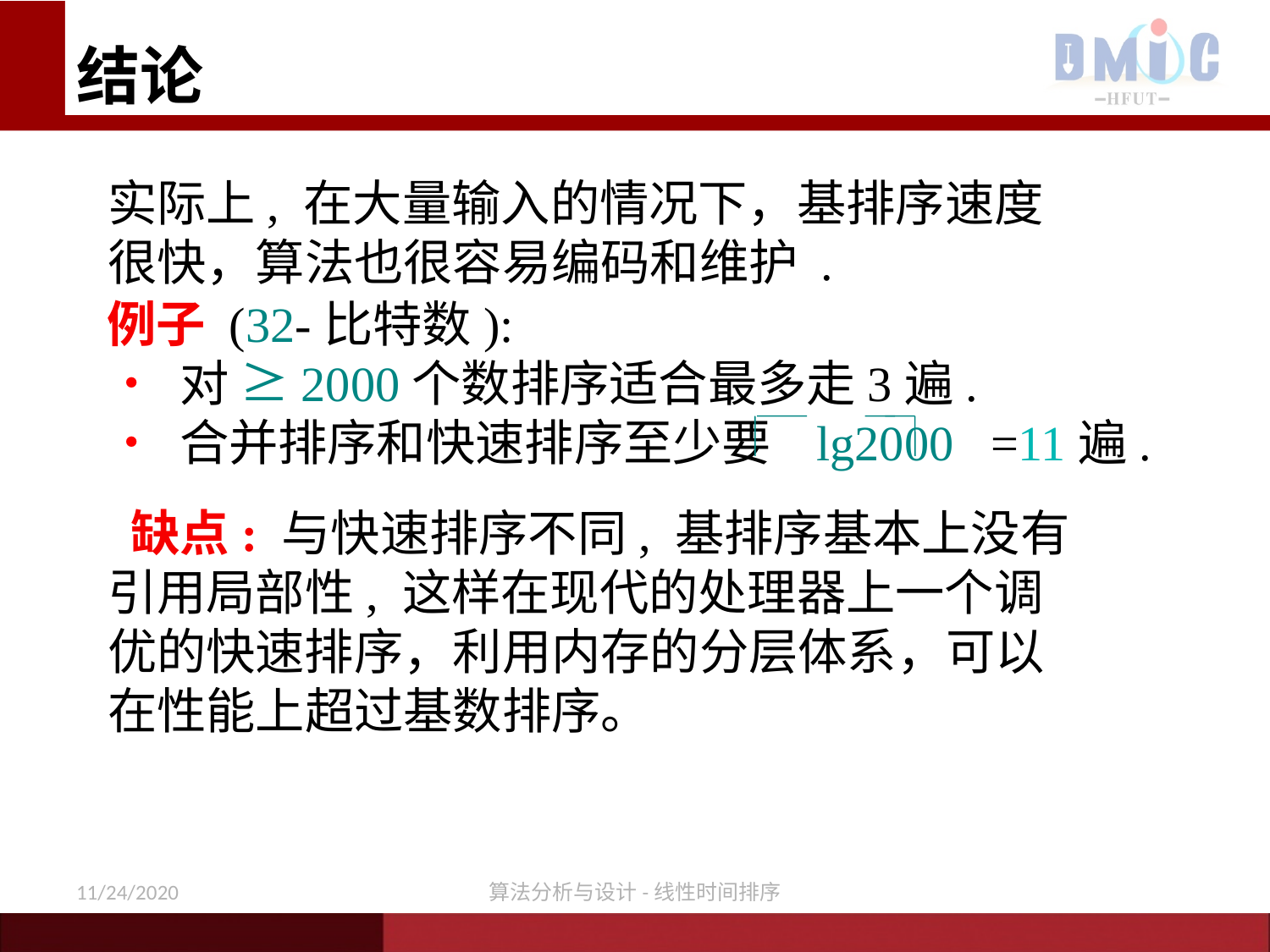

结论
实际上, 在大量输入的情况下，基排序速度很快，算法也很容易编码和维护 .
例子 (32-比特数):
• 对 ≥2000个数排序适合最多走3遍.
• 合并排序和快速排序至少要   lg2000   =11遍.

 缺点: 与快速排序不同, 基排序基本上没有引用局部性, 这样在现代的处理器上一个调优的快速排序，利用内存的分层体系，可以在性能上超过基数排序。
11/24/2020
算法分析与设计-线性时间排序